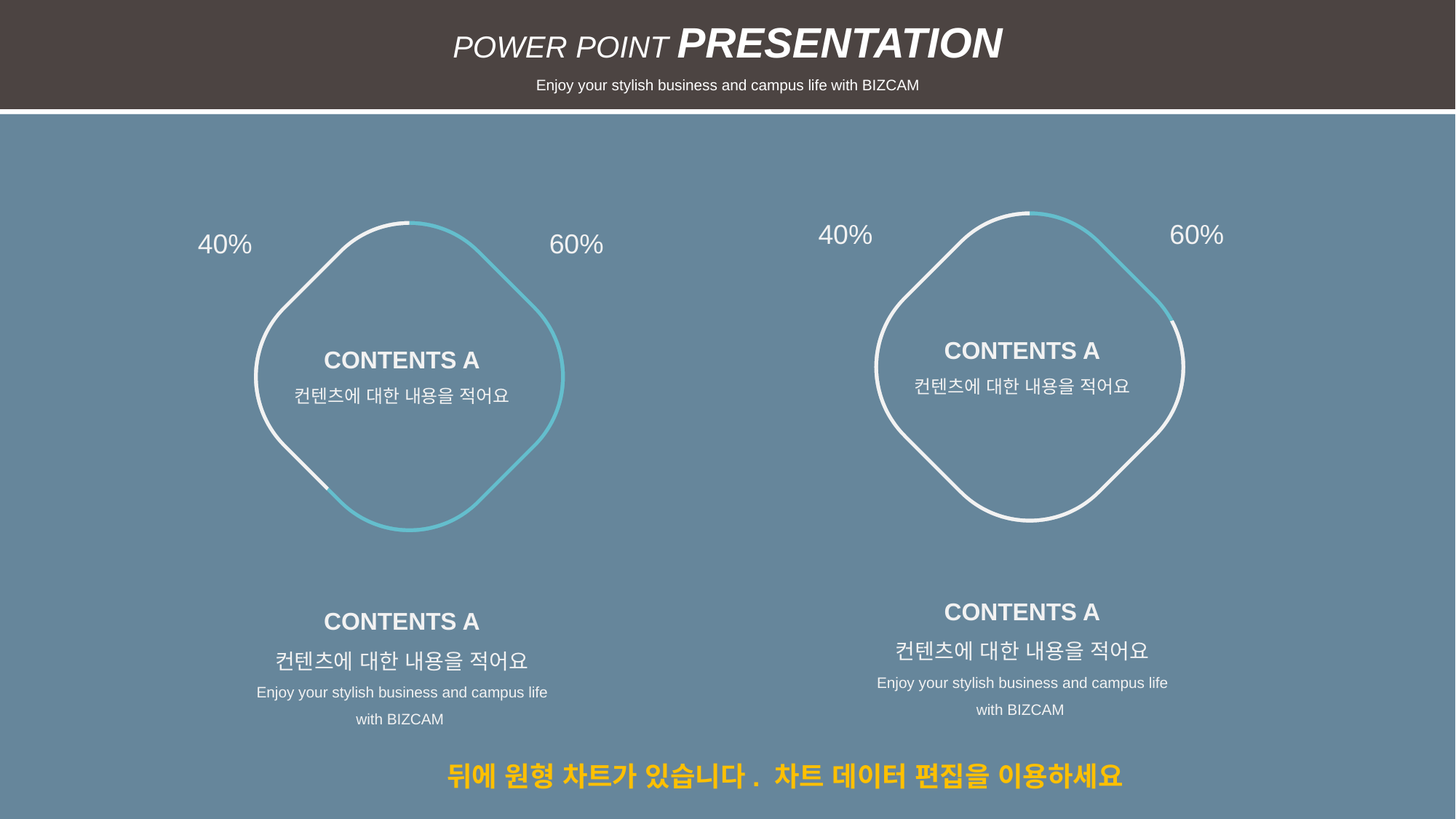

POWER POINT PRESENTATION
Enjoy your stylish business and campus life with BIZCAM

### Chart

| Category | 판매 |
|---|---|
| A | 0.2 |
| B | 0.8 |

### Chart

| Category | 판매 |
|---|---|
| A | 0.6 |
| B | 0.4 |
40%
60%
40%
60%
CONTENTS A
컨텐츠에 대한 내용을 적어요
CONTENTS A
컨텐츠에 대한 내용을 적어요
CONTENTS A
컨텐츠에 대한 내용을 적어요
Enjoy your stylish business and campus life with BIZCAM
CONTENTS A
컨텐츠에 대한 내용을 적어요
Enjoy your stylish business and campus life with BIZCAM
뒤에 원형 차트가 있습니다. 차트 데이터 편집을 이용하세요